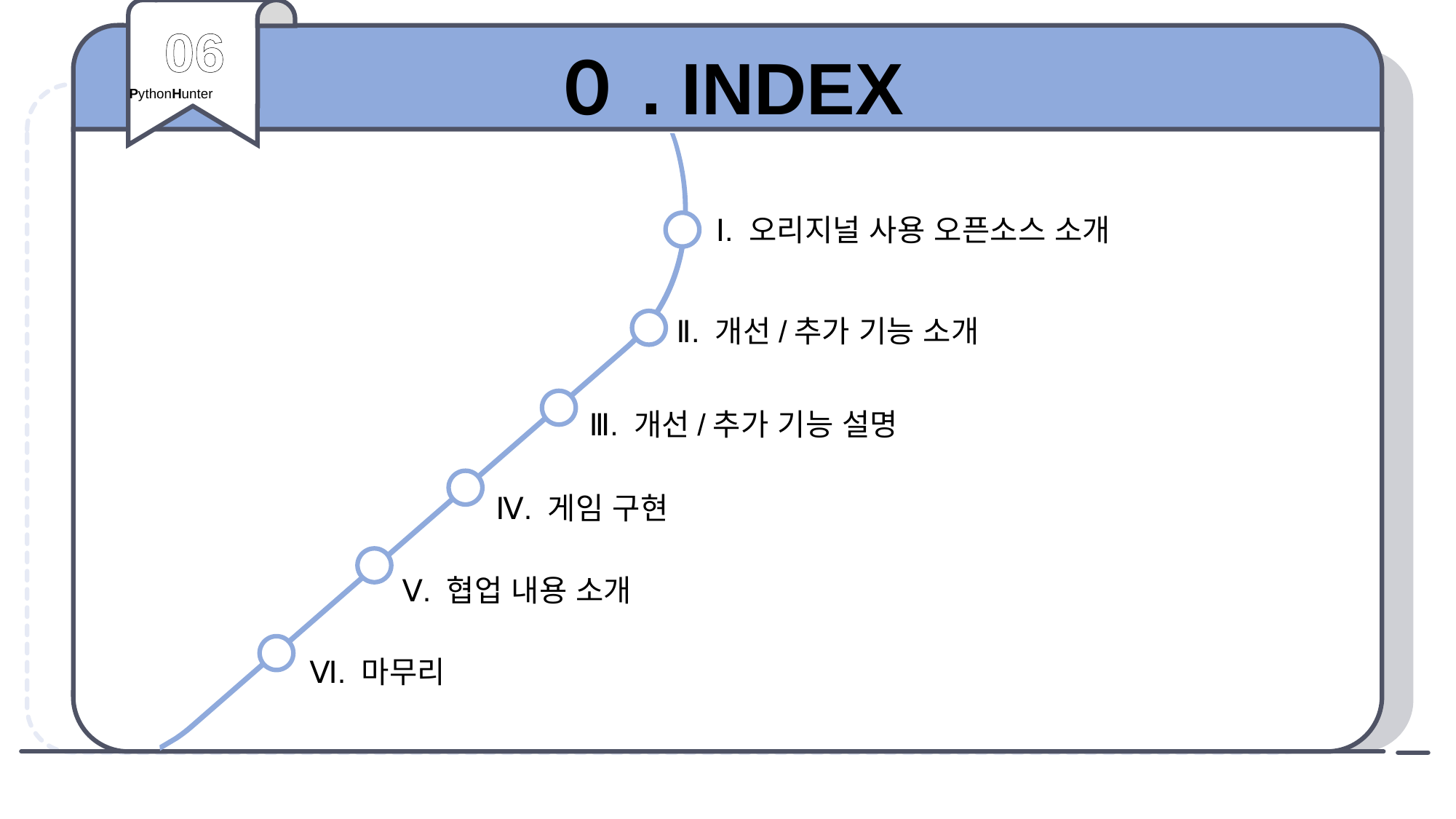

06
        PythonHunter
０. INDEX
Ⅰ. 오리지널 사용 오픈소스 소개

Ⅱ. 개선/추가 기능 소개

Ⅲ. 개선/추가 기능 설명

Ⅳ. 게임 구현

Ⅴ. 협업 내용 소개

Ⅵ. 마무리